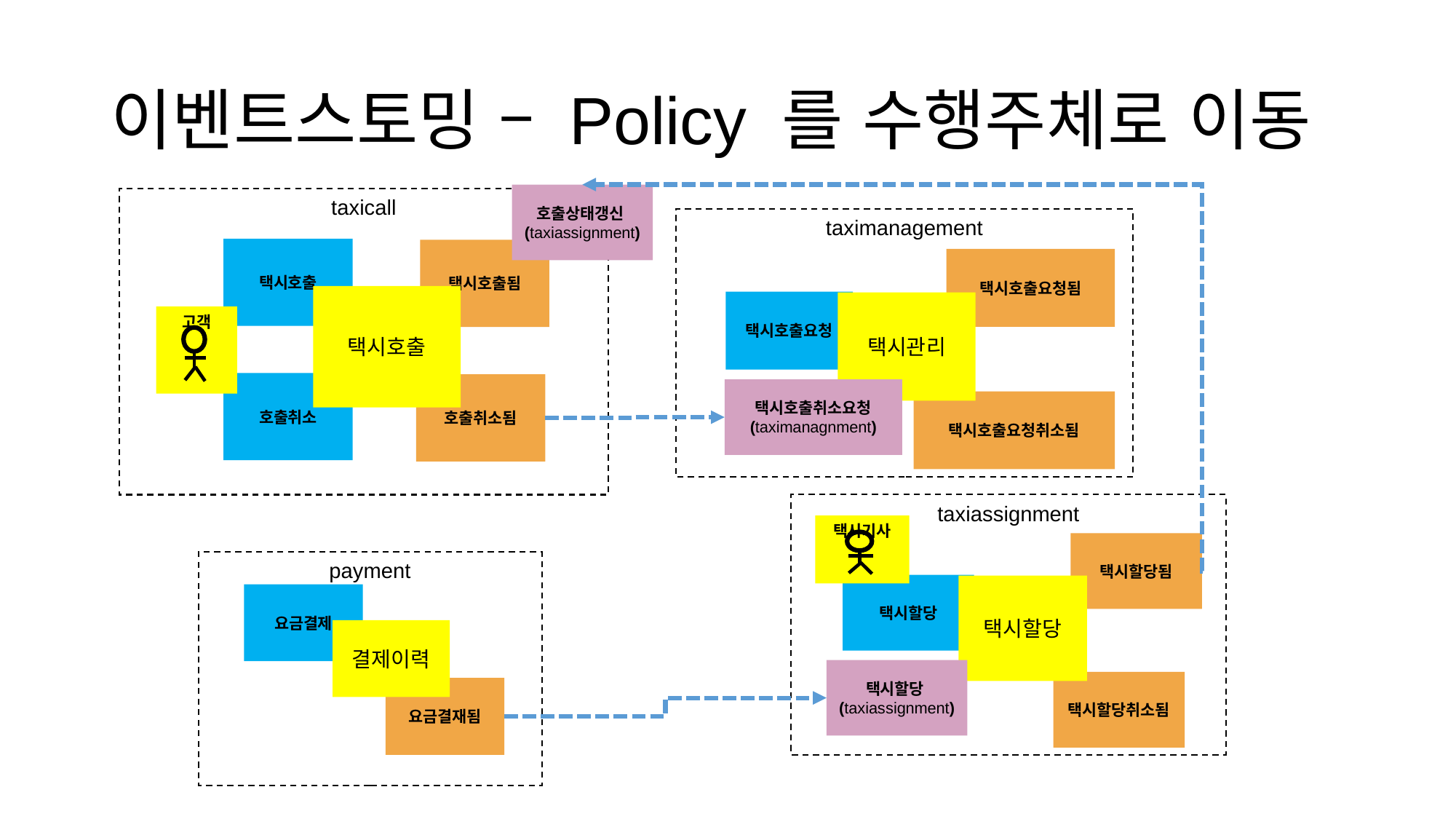

# 이벤트스토밍 – Policy 를 수행주체로 이동
호출상태갱신(taxiassignment)
taxicall
택시호출
택시호출됨
택시호출
고객

호출취소
호출취소됨
taximanagement
택시호출요청됨
택시호출요청
택시관리
택시호출요청취소됨
택시호출취소요청
(taximanagnment)
taxiassignment
택시기사

택시할당됨
택시할당
택시할당
택시할당취소됨
payment
요금결제
결제이력
요금결재됨
택시할당(taxiassignment)